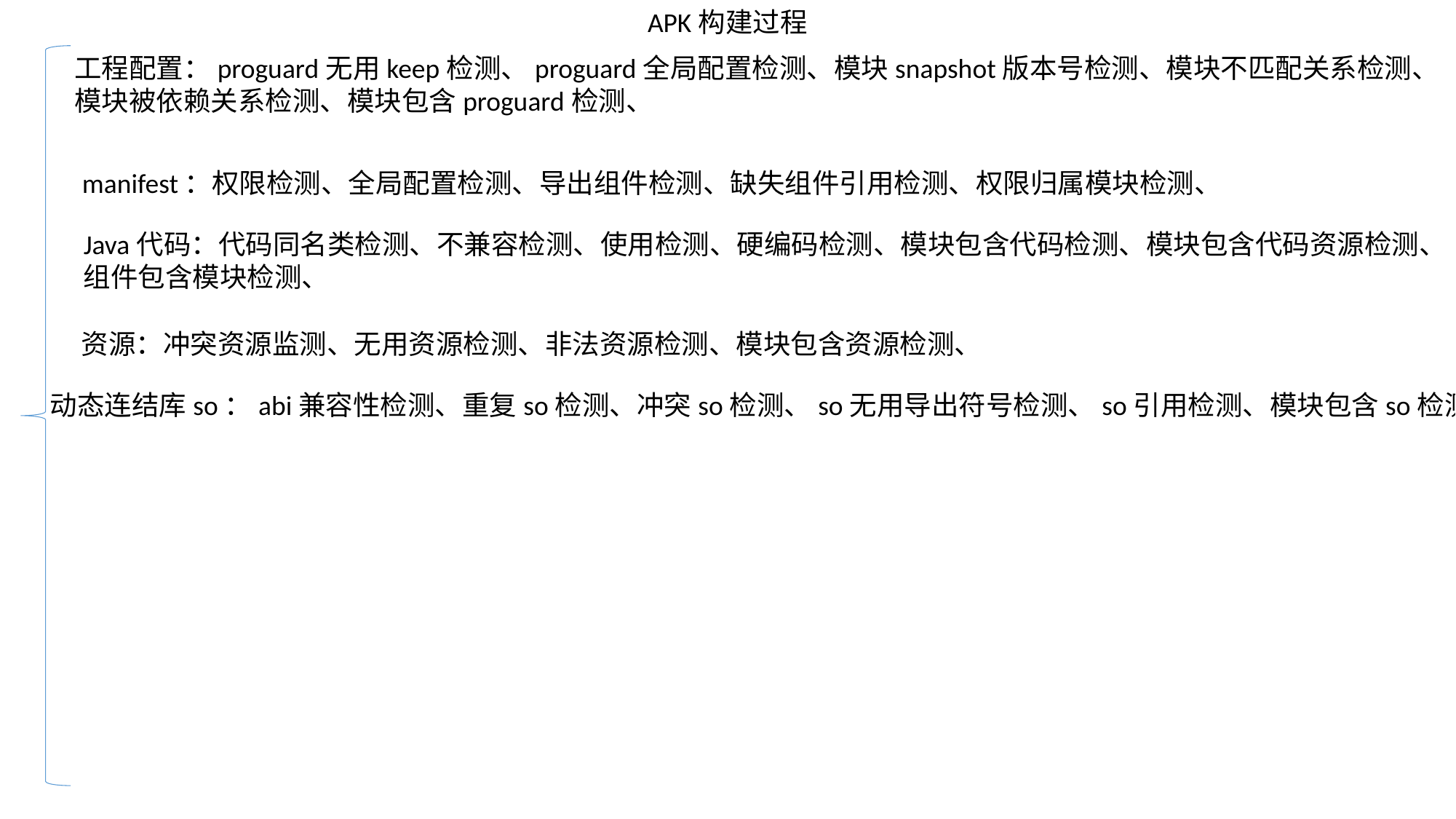

APK构建过程

工程配置：proguard无用keep检测、proguard全局配置检测、模块snapshot版本号检测、模块不匹配关系检测、
模块被依赖关系检测、模块包含proguard检测、
manifest：权限检测、全局配置检测、导出组件检测、缺失组件引用检测、权限归属模块检测、
Java代码：代码同名类检测、不兼容检测、使用检测、硬编码检测、模块包含代码检测、模块包含代码资源检测、
组件包含模块检测、
资源：冲突资源监测、无用资源检测、非法资源检测、模块包含资源检测、
动态连结库so：abi兼容性检测、重复so检测、冲突so检测、so无用导出符号检测、so引用检测、模块包含so检测、